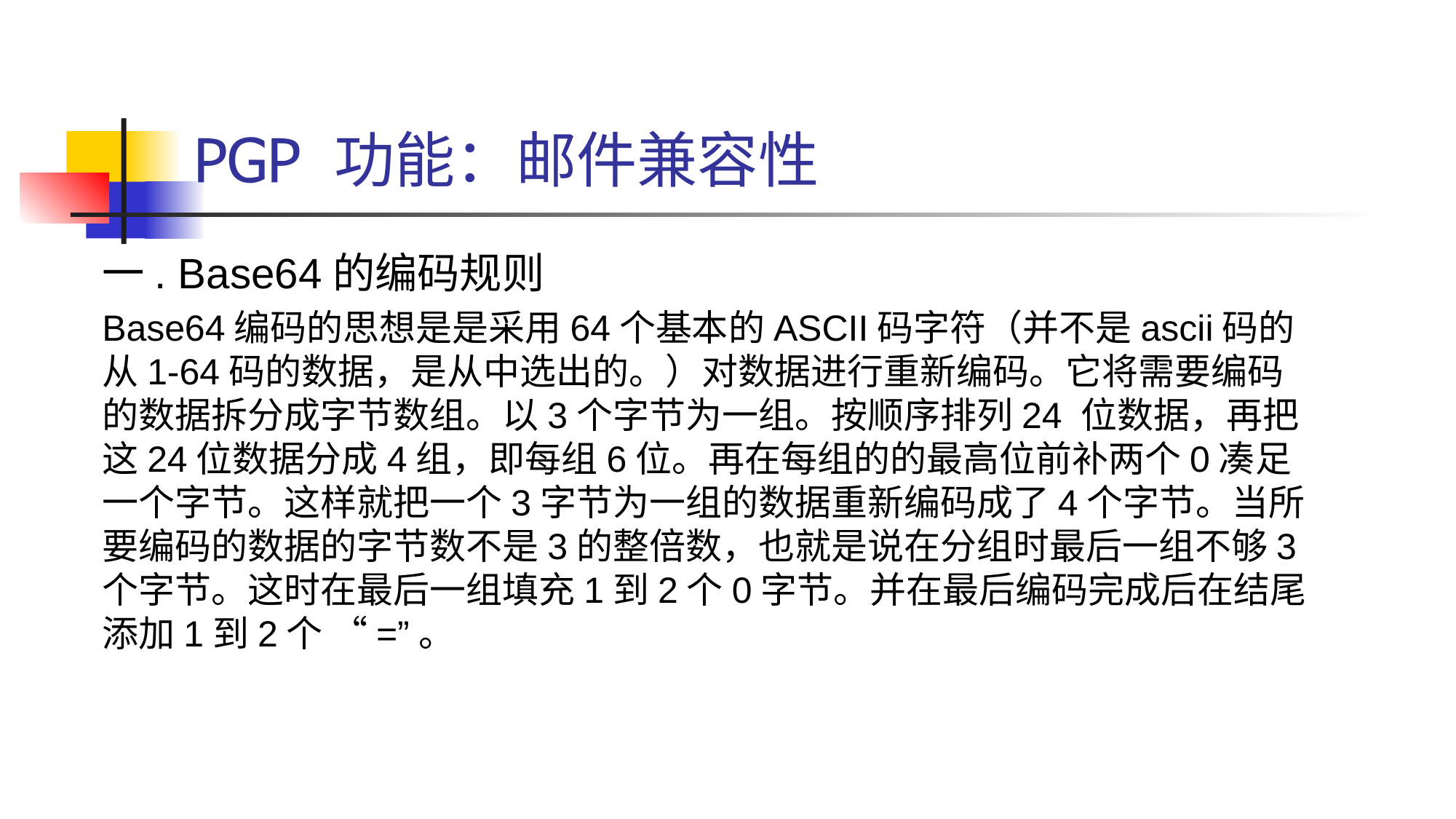

# PGP 功能：邮件兼容性
一. Base64的编码规则
Base64编码的思想是是采用64个基本的ASCII码字符（并不是ascii码的从1-64码的数据，是从中选出的。）对数据进行重新编码。它将需要编码的数据拆分成字节数组。以3个字节为一组。按顺序排列24 位数据，再把这24位数据分成4组，即每组6位。再在每组的的最高位前补两个0凑足一个字节。这样就把一个3字节为一组的数据重新编码成了4个字节。当所要编码的数据的字节数不是3的整倍数，也就是说在分组时最后一组不够3个字节。这时在最后一组填充1到2个0字节。并在最后编码完成后在结尾添加1到2个 “=”。